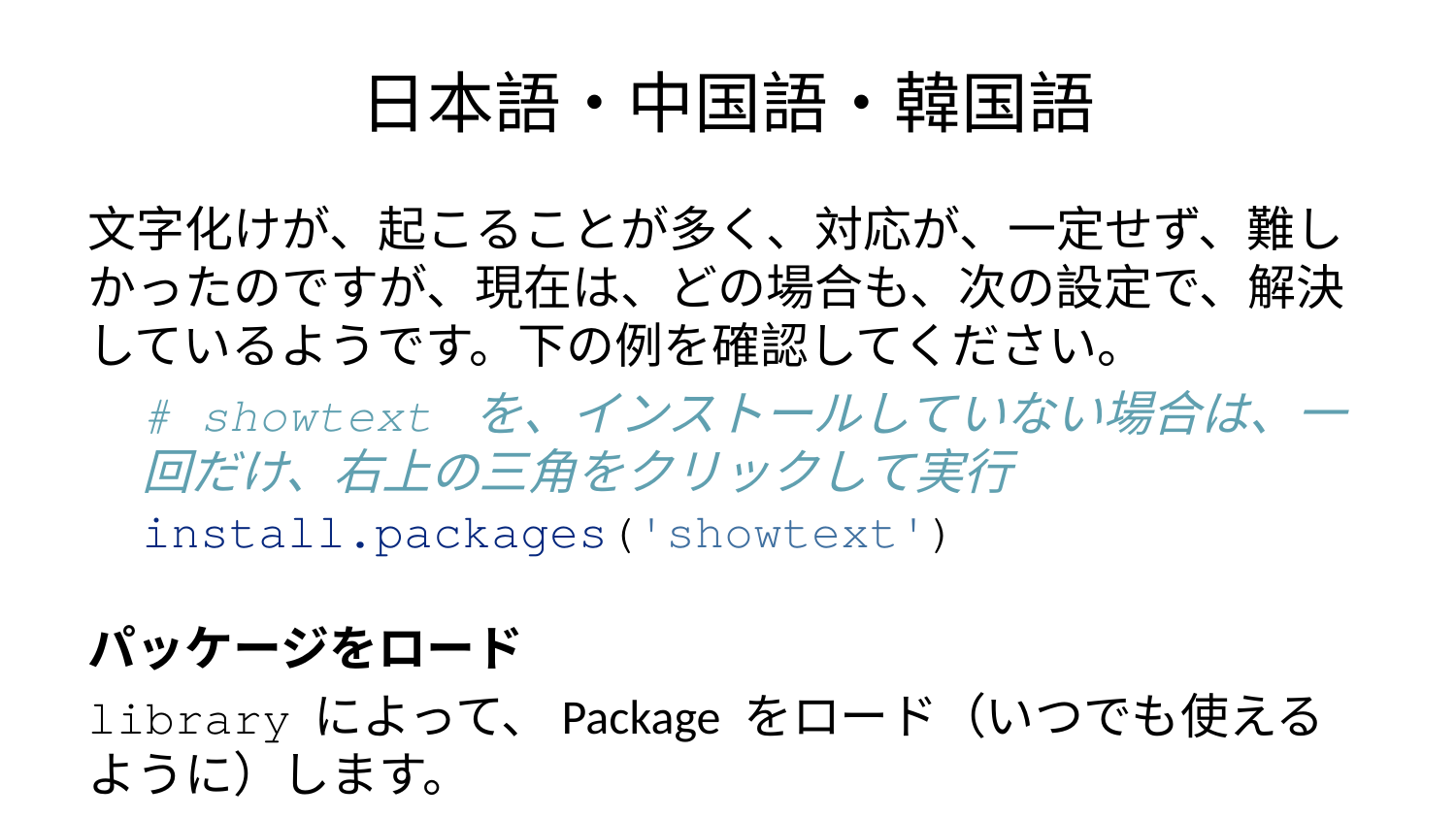

# 日本語・中国語・韓国語
文字化けが、起こることが多く、対応が、一定せず、難しかったのですが、現在は、どの場合も、次の設定で、解決しているようです。下の例を確認してください。
# showtext を、インストールしていない場合は、一回だけ、右上の三角をクリックして実行 install.packages('showtext')
パッケージをロード
library によって、Package をロード（いつでも使えるように）します。
library(tidyverse)
library(showtext)
knitr::opts_chunk$set(fig.showtext=TRUE)